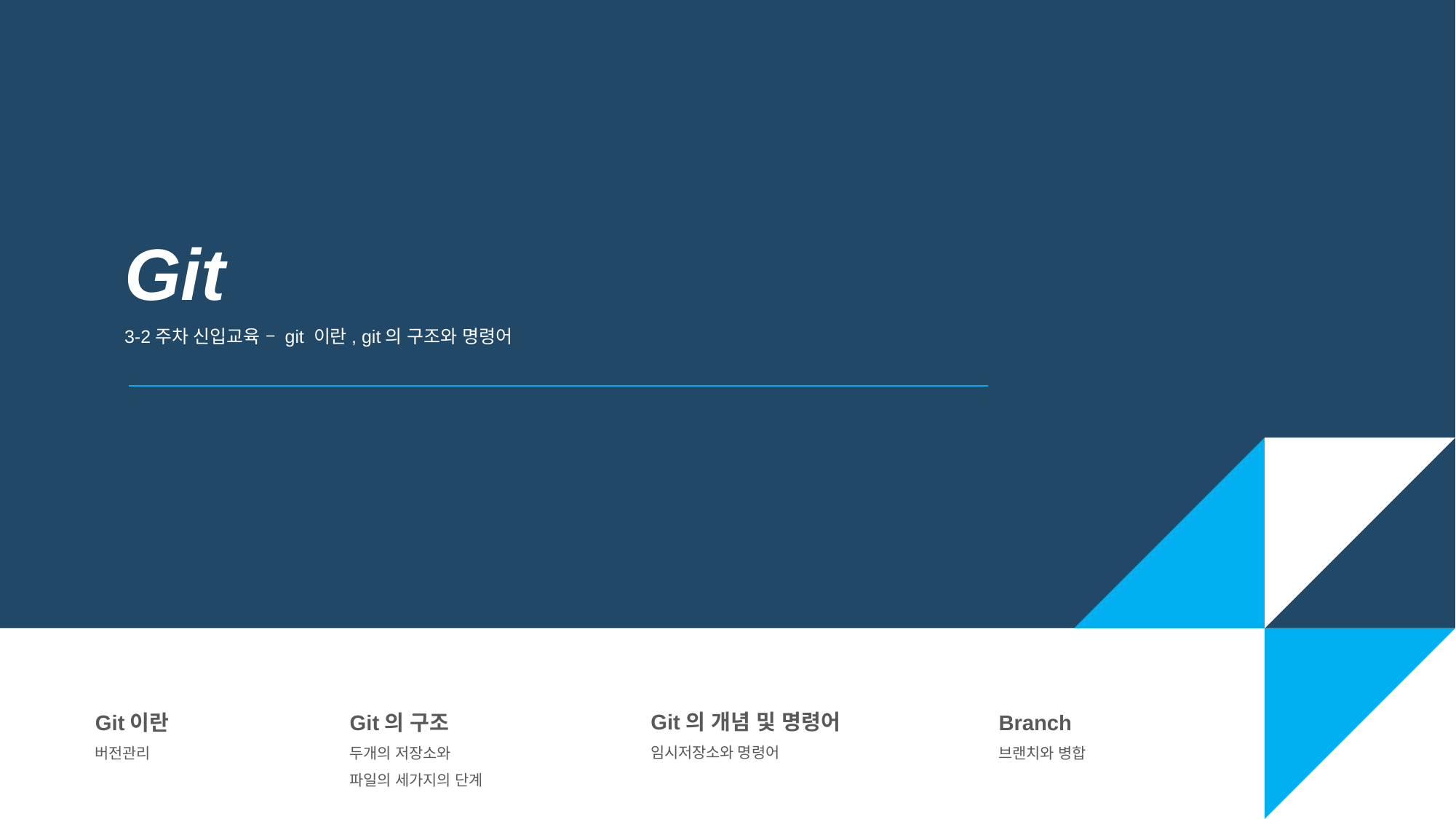

Git
3-2주차 신입교육 – git 이란, git의 구조와 명령어

Git의 개념 및 명령어
임시저장소와 명령어
Git이란
버전관리
Git의 구조
두개의 저장소와
파일의 세가지의 단계
Branch
브랜치와 병합